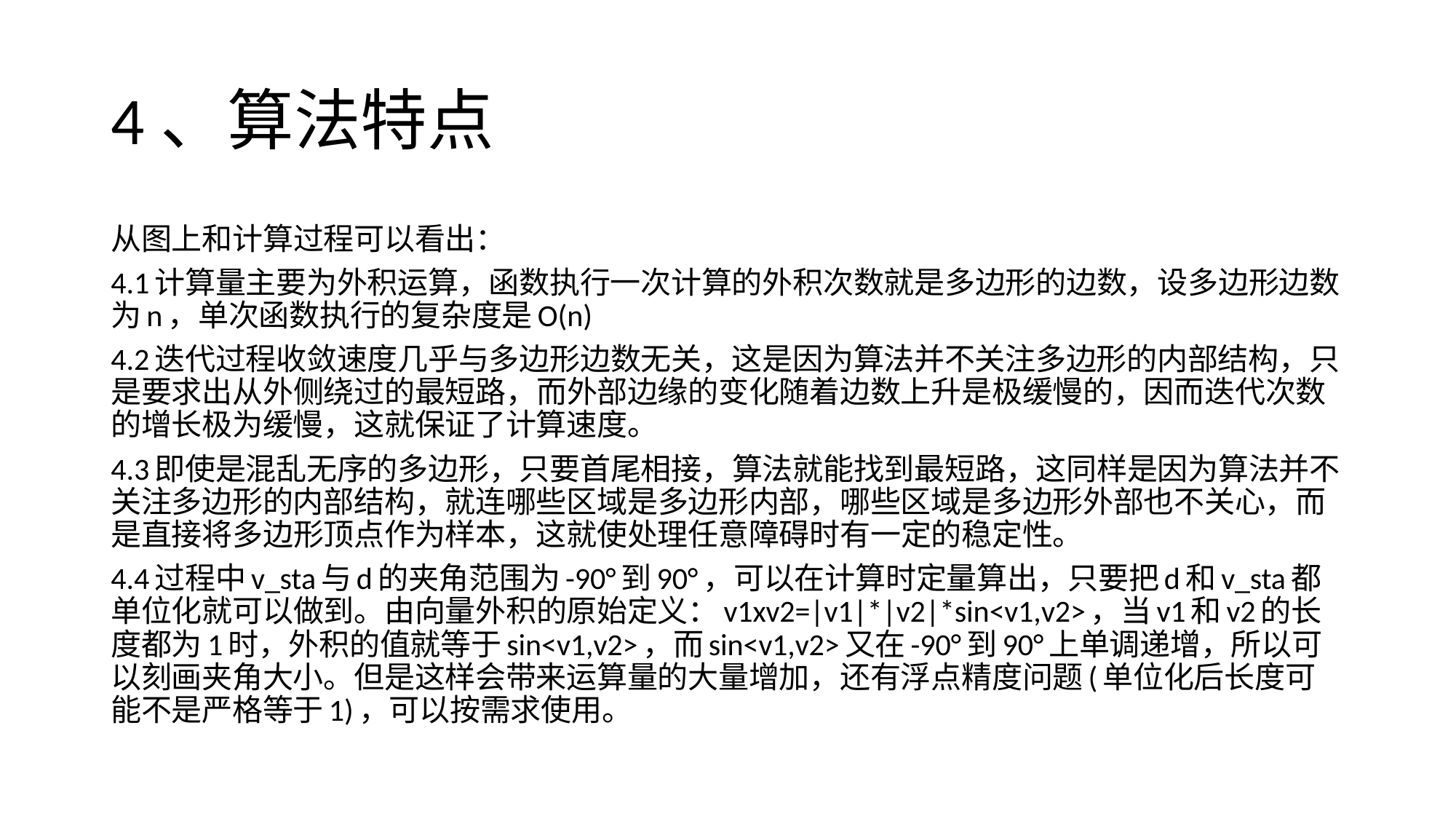

# 4、算法特点
从图上和计算过程可以看出：
4.1计算量主要为外积运算，函数执行一次计算的外积次数就是多边形的边数，设多边形边数为n，单次函数执行的复杂度是O(n)
4.2迭代过程收敛速度几乎与多边形边数无关，这是因为算法并不关注多边形的内部结构，只是要求出从外侧绕过的最短路，而外部边缘的变化随着边数上升是极缓慢的，因而迭代次数的增长极为缓慢，这就保证了计算速度。
4.3即使是混乱无序的多边形，只要首尾相接，算法就能找到最短路，这同样是因为算法并不关注多边形的内部结构，就连哪些区域是多边形内部，哪些区域是多边形外部也不关心，而是直接将多边形顶点作为样本，这就使处理任意障碍时有一定的稳定性。
4.4过程中v_sta与d的夹角范围为-90°到90°，可以在计算时定量算出，只要把d和v_sta都单位化就可以做到。由向量外积的原始定义：v1xv2=|v1|*|v2|*sin<v1,v2>，当v1和v2的长度都为1时，外积的值就等于sin<v1,v2>，而sin<v1,v2>又在-90°到90°上单调递增，所以可以刻画夹角大小。但是这样会带来运算量的大量增加，还有浮点精度问题(单位化后长度可能不是严格等于1)，可以按需求使用。